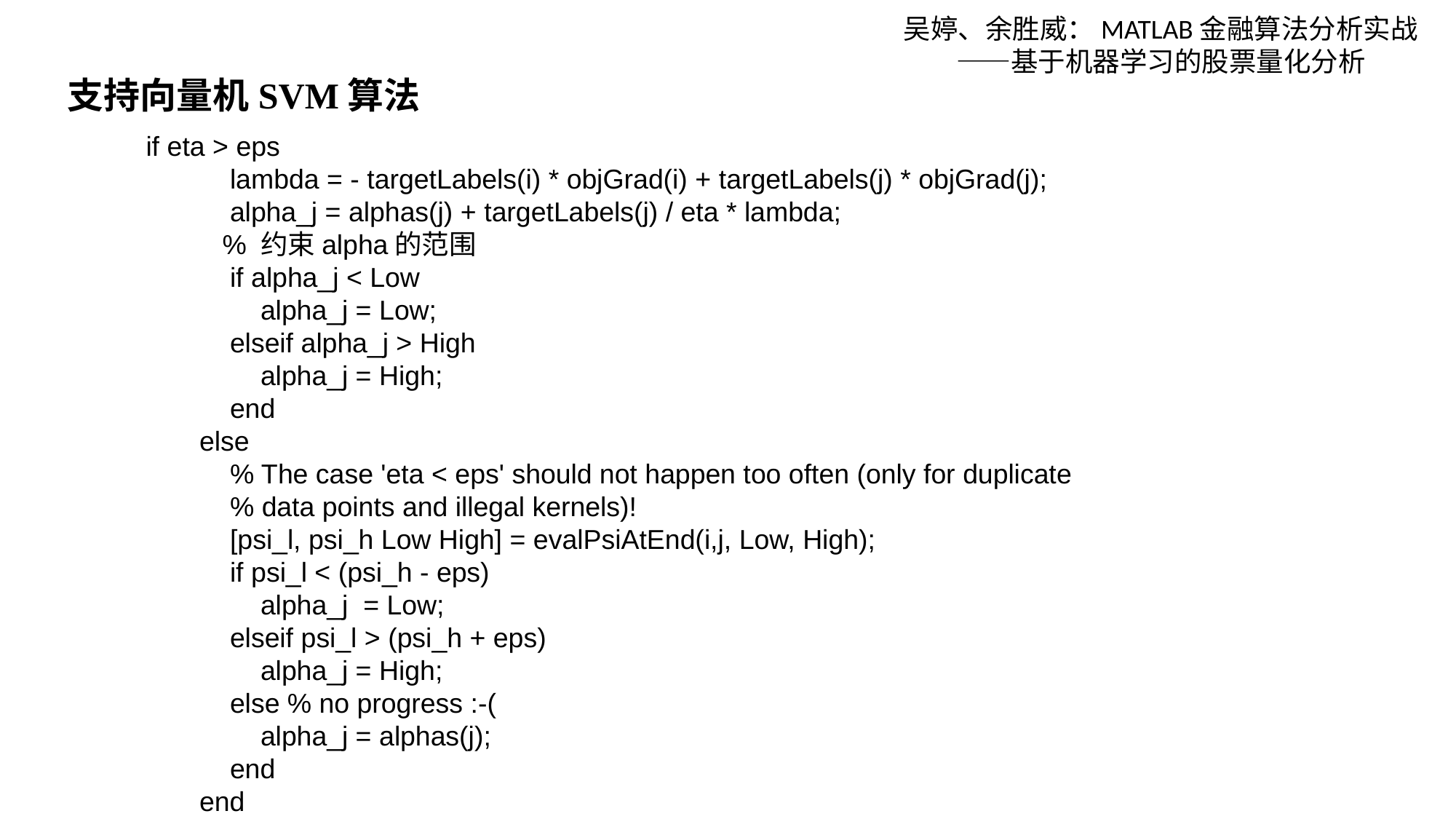

吴婷、余胜威：MATLAB金融算法分析实战——基于机器学习的股票量化分析
支持向量机SVM算法
 if eta > eps
            lambda = - targetLabels(i) * objGrad(i) + targetLabels(j) * objGrad(j);
            alpha_j = alphas(j) + targetLabels(j) / eta * lambda;
           % 约束alpha的范围
            if alpha_j < Low
                alpha_j = Low;
            elseif alpha_j > High
                alpha_j = High;
            end
        else
            % The case 'eta < eps' should not happen too often (only for duplicate
            % data points and illegal kernels)!
            [psi_l, psi_h Low High] = evalPsiAtEnd(i,j, Low, High);
            if psi_l < (psi_h - eps)
                alpha_j  = Low;
            elseif psi_l > (psi_h + eps)
                alpha_j = High;
            else % no progress :-(
                alpha_j = alphas(j);
            end
        end